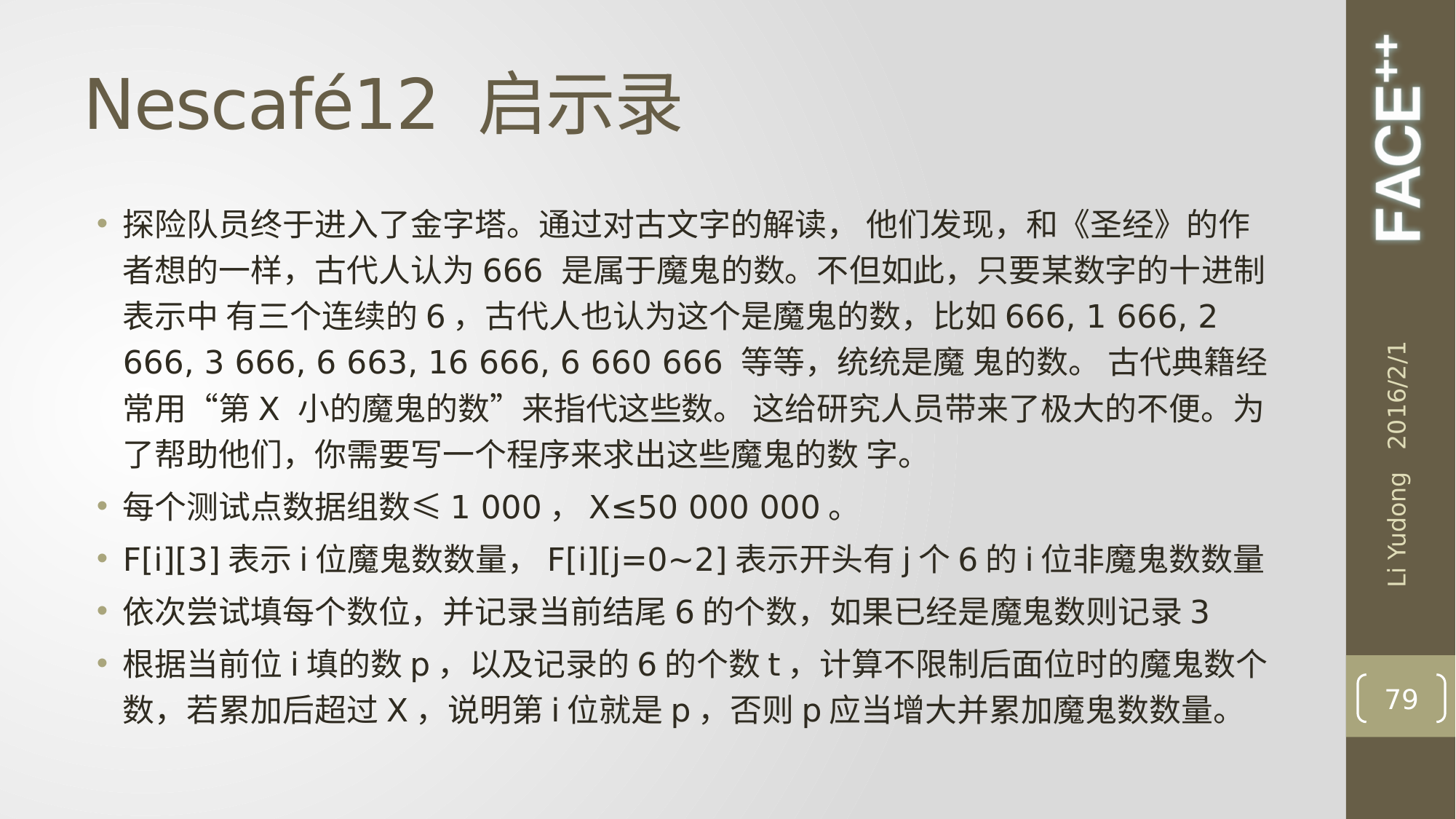

# Nescafé12 启示录
探险队员终于进入了金字塔。通过对古文字的解读， 他们发现，和《圣经》的作者想的一样，古代人认为666 是属于魔鬼的数。不但如此，只要某数字的十进制表示中 有三个连续的6，古代人也认为这个是魔鬼的数，比如666, 1 666, 2 666, 3 666, 6 663, 16 666, 6 660 666 等等，统统是魔 鬼的数。 古代典籍经常用“第X 小的魔鬼的数”来指代这些数。 这给研究人员带来了极大的不便。为了帮助他们，你需要写一个程序来求出这些魔鬼的数 字。
每个测试点数据组数≤1 000，X≤50 000 000。
F[i][3]表示i位魔鬼数数量，F[i][j=0~2]表示开头有j个6的i位非魔鬼数数量
依次尝试填每个数位，并记录当前结尾6的个数，如果已经是魔鬼数则记录3
根据当前位i填的数p，以及记录的6的个数t，计算不限制后面位时的魔鬼数个数，若累加后超过X，说明第i位就是p，否则p应当增大并累加魔鬼数数量。
2016/2/1
Li Yudong
79